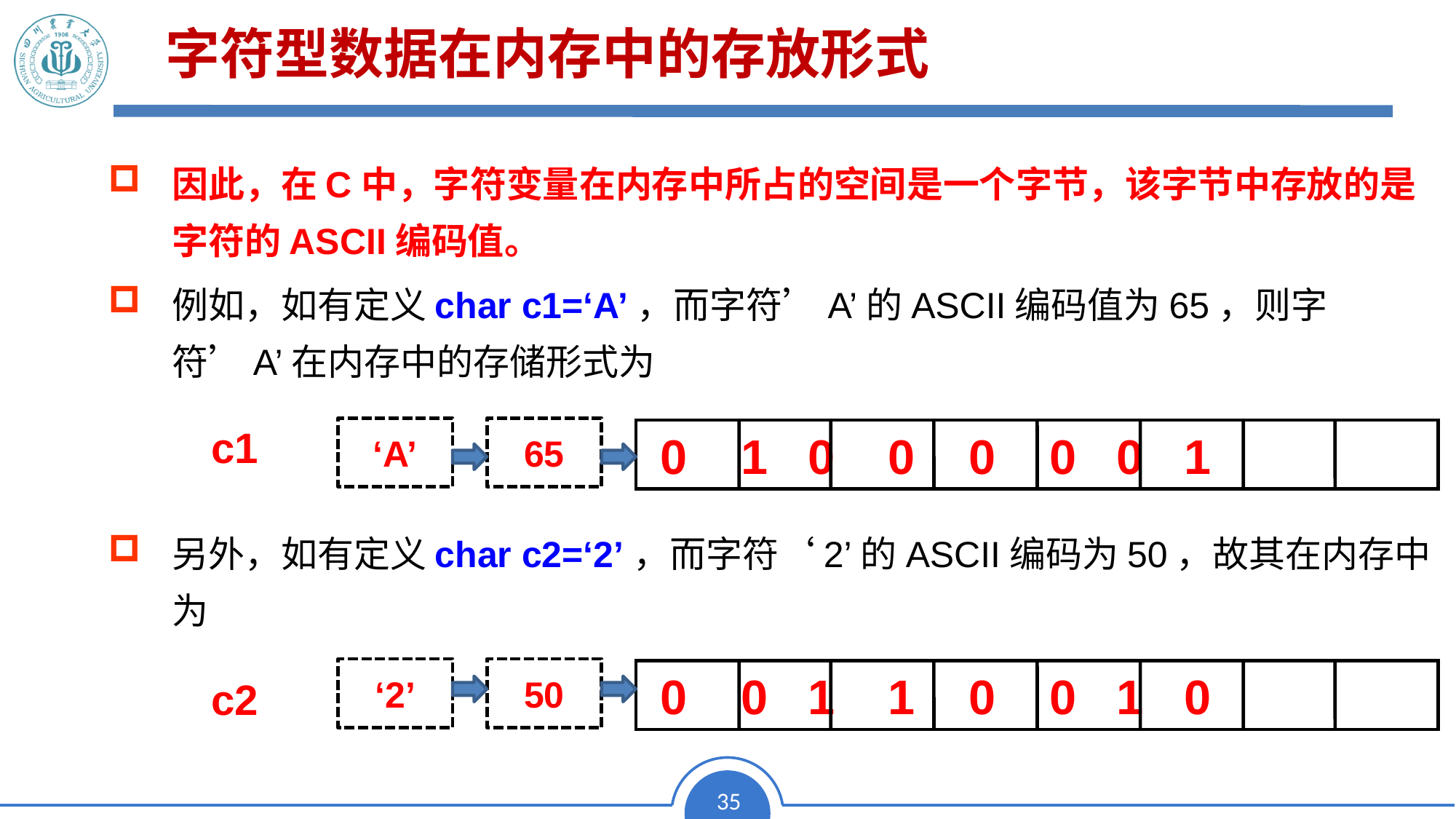

字符型数据在内存中的存放形式
因此，在C中，字符变量在内存中所占的空间是一个字节，该字节中存放的是字符的ASCII编码值。
例如，如有定义char c1=‘A’，而字符’A’的ASCII编码值为65，则字符’A’在内存中的存储形式为

另外，如有定义char c2=‘2’，而字符‘2’的ASCII编码为50，故其在内存中为

 0    1   0    0    0    0   0   1

c1
‘A’
65

 0    0   1    1    0    0   1   0

‘2’
50
c2